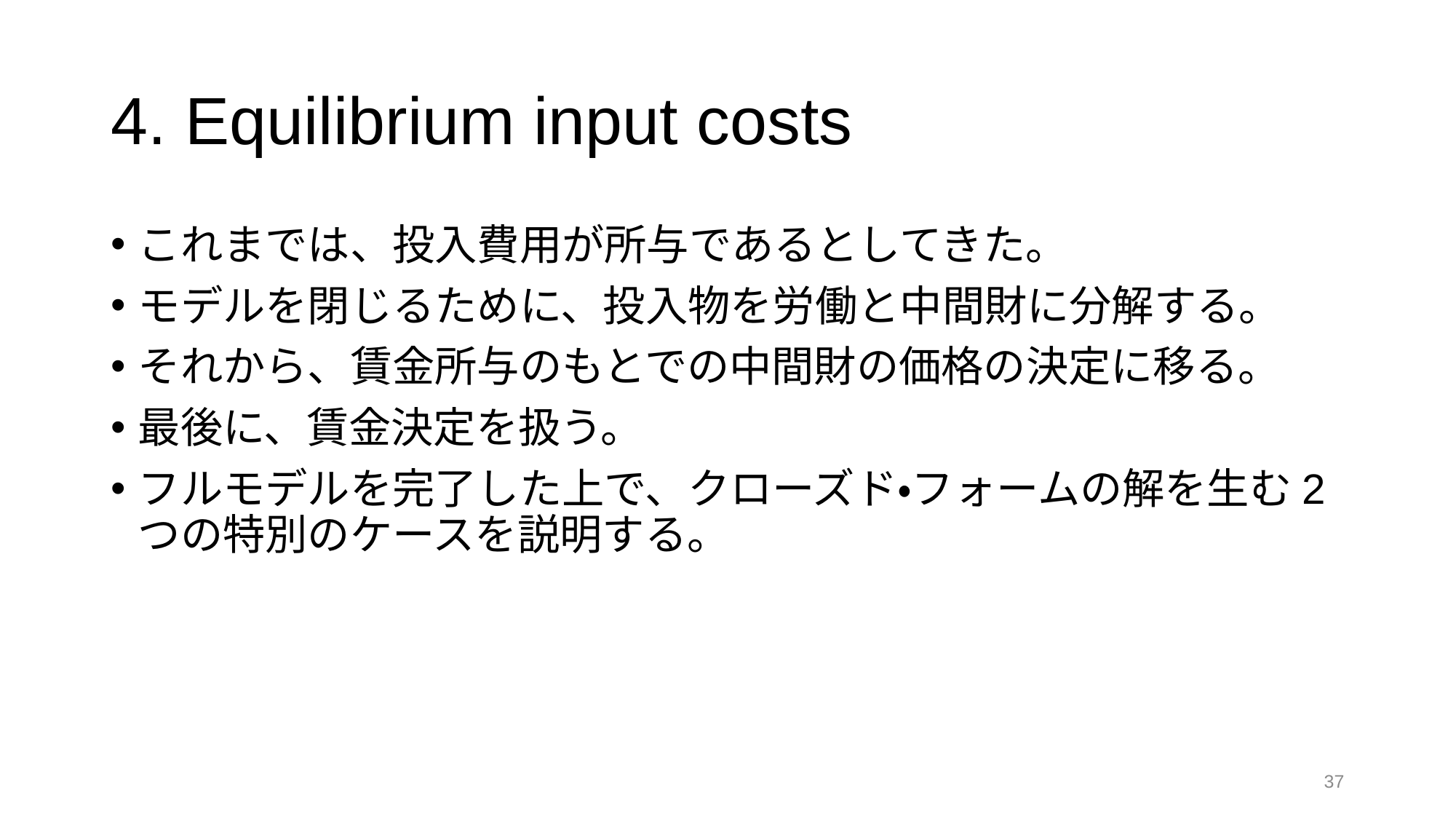

# 4. Equilibrium input costs
これまでは、投入費用が所与であるとしてきた。
モデルを閉じるために、投入物を労働と中間財に分解する。
それから、賃金所与のもとでの中間財の価格の決定に移る。
最後に、賃金決定を扱う。
フルモデルを完了した上で、クローズド・フォームの解を生む2つの特別のケースを説明する。

37